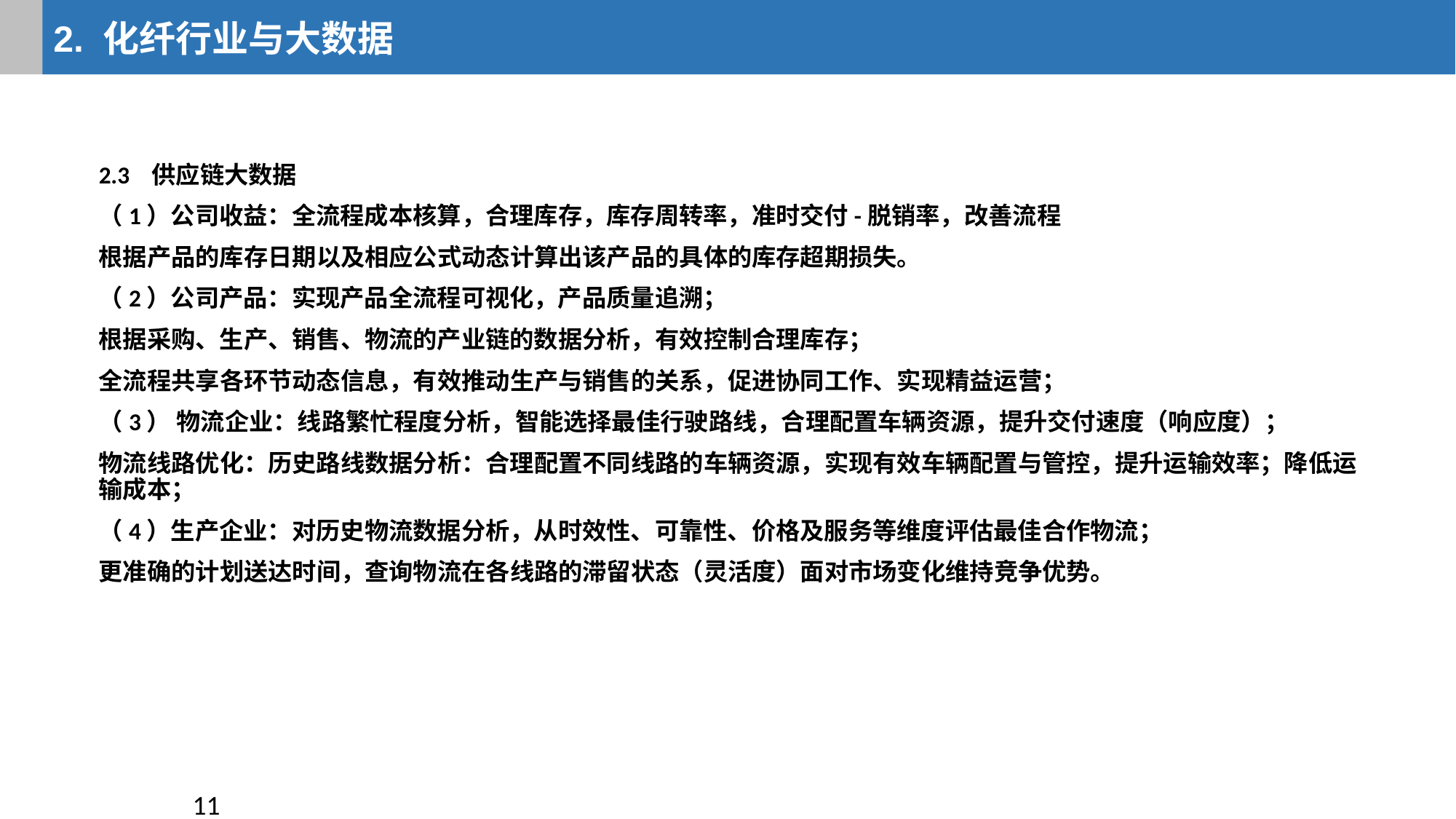

2. 化纤行业与大数据
2.3   供应链大数据
（1）公司收益：全流程成本核算，合理库存，库存周转率，准时交付-脱销率，改善流程
根据产品的库存日期以及相应公式动态计算出该产品的具体的库存超期损失。
（2）公司产品：实现产品全流程可视化，产品质量追溯；
根据采购、生产、销售、物流的产业链的数据分析，有效控制合理库存；
全流程共享各环节动态信息，有效推动生产与销售的关系，促进协同工作、实现精益运营；
（3） 物流企业：线路繁忙程度分析，智能选择最佳行驶路线，合理配置车辆资源，提升交付速度（响应度）；
物流线路优化：历史路线数据分析：合理配置不同线路的车辆资源，实现有效车辆配置与管控，提升运输效率；降低运输成本；
（4）生产企业：对历史物流数据分析，从时效性、可靠性、价格及服务等维度评估最佳合作物流；
更准确的计划送达时间，查询物流在各线路的滞留状态（灵活度）面对市场变化维持竞争优势。

11